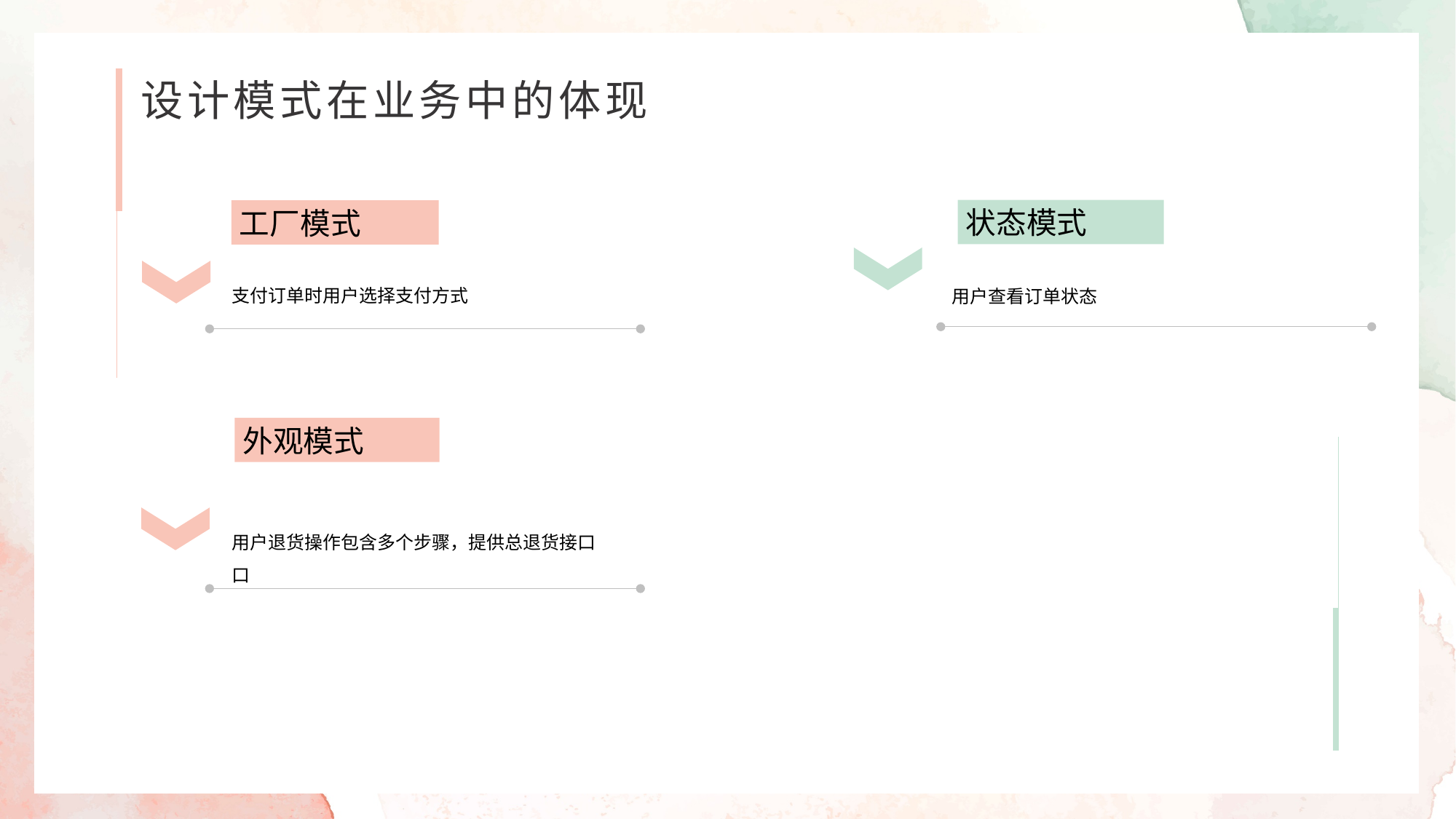

设计模式在业务中的体现

状态模式

用户查看订单状态
工厂模式

支付订单时用户选择支付方式
外观模式

用户退货操作包含多个步骤，提供总退货接口口